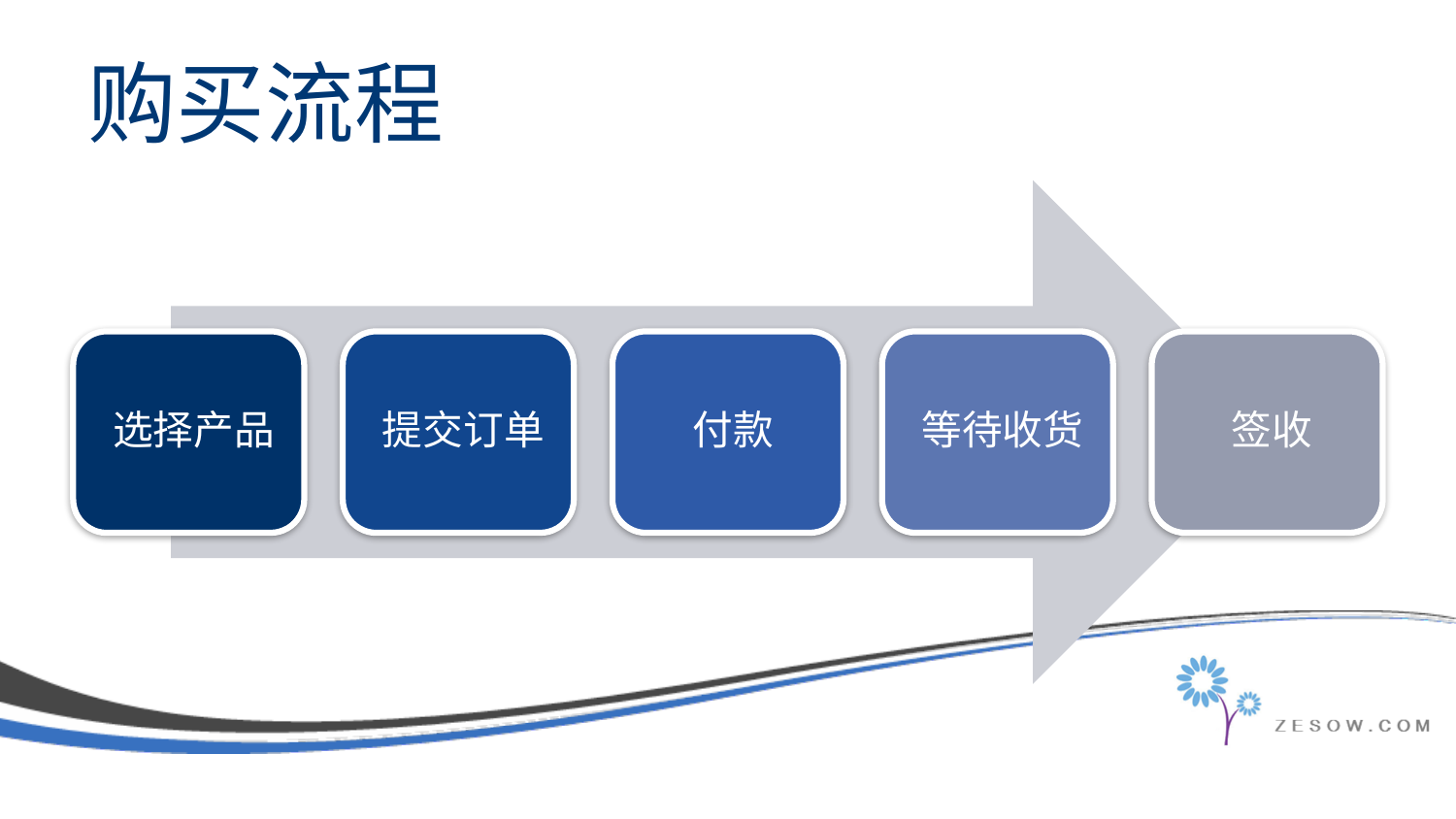

# 购买流程
选择产品
提交订单
付款
等待收货
签收